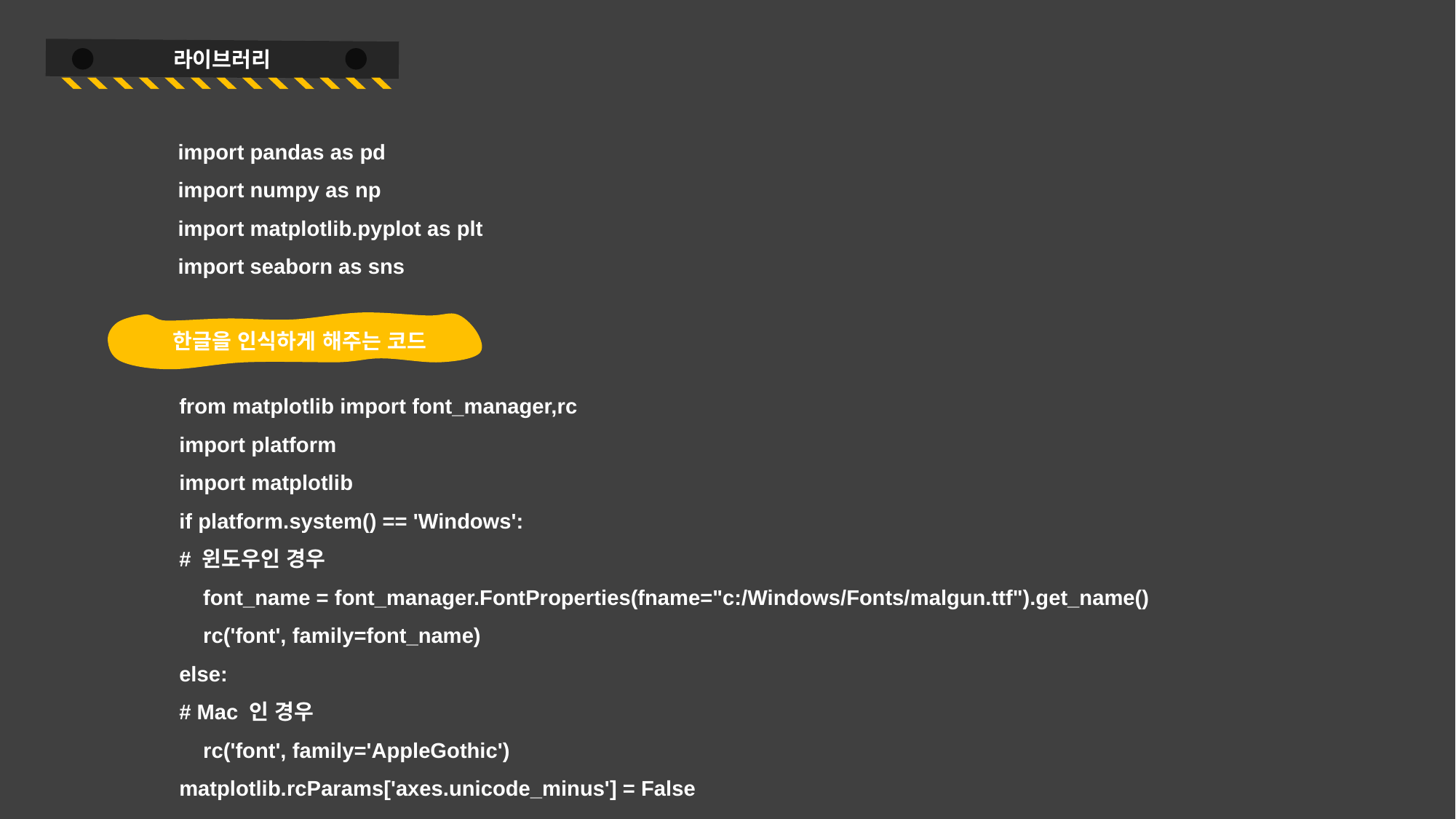

라이브러리

import pandas as pd
import numpy as np
import matplotlib.pyplot as plt
import seaborn as sns
 한글을 인식하게 해주는 코드
from matplotlib import font_manager,rc
import platform
import matplotlib
if platform.system() == 'Windows':
# 윈도우인 경우
    font_name = font_manager.FontProperties(fname="c:/Windows/Fonts/malgun.ttf").get_name()
    rc('font', family=font_name)
else:
# Mac 인 경우
    rc('font', family='AppleGothic')
matplotlib.rcParams['axes.unicode_minus'] = False